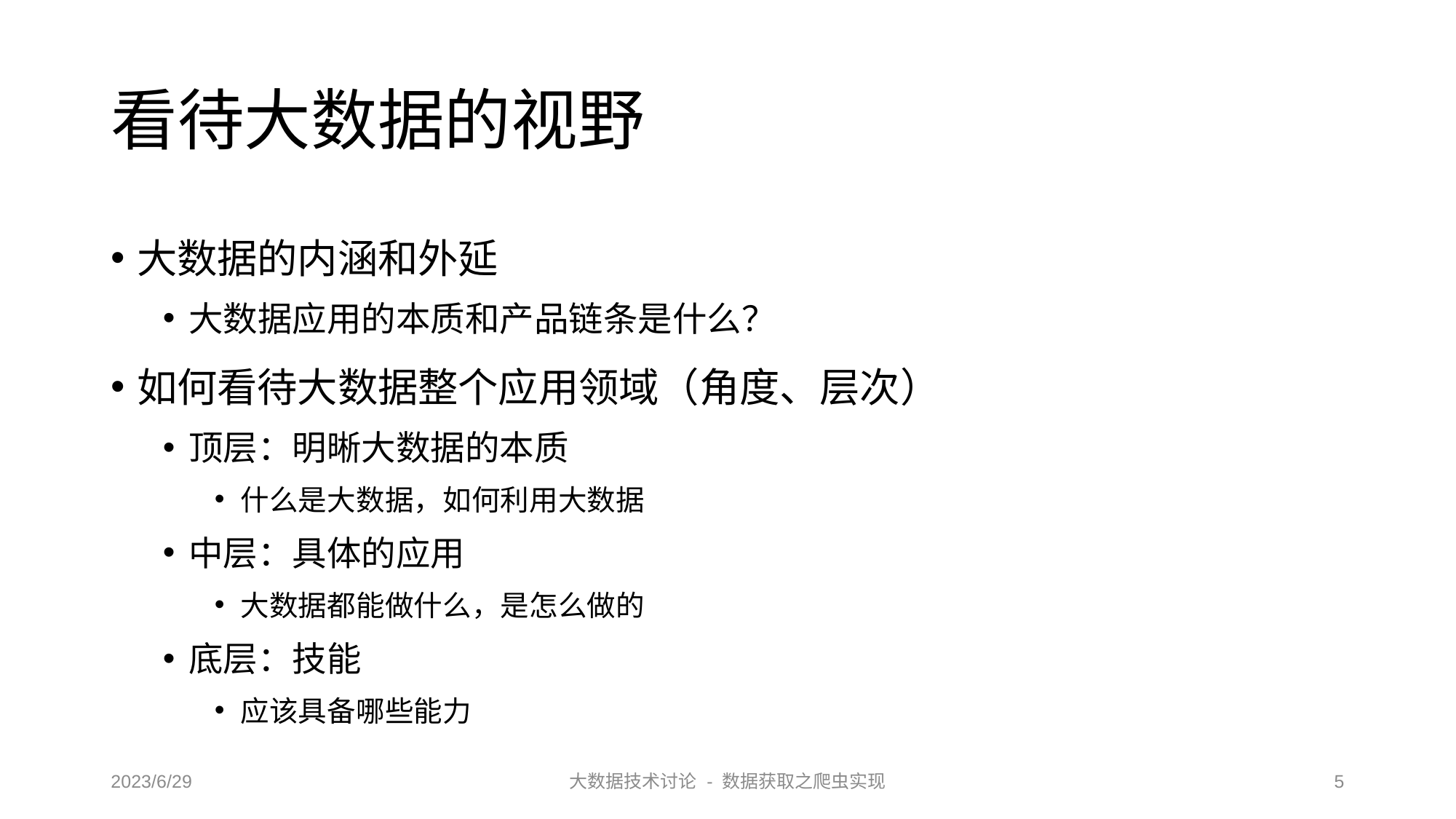

# 看待大数据的视野
大数据的内涵和外延
大数据应用的本质和产品链条是什么？
如何看待大数据整个应用领域（角度、层次）
顶层：明晰大数据的本质
什么是大数据，如何利用大数据
中层：具体的应用
大数据都能做什么，是怎么做的
底层：技能
应该具备哪些能力
2023/6/29
大数据技术讨论 - 数据获取之爬虫实现
5